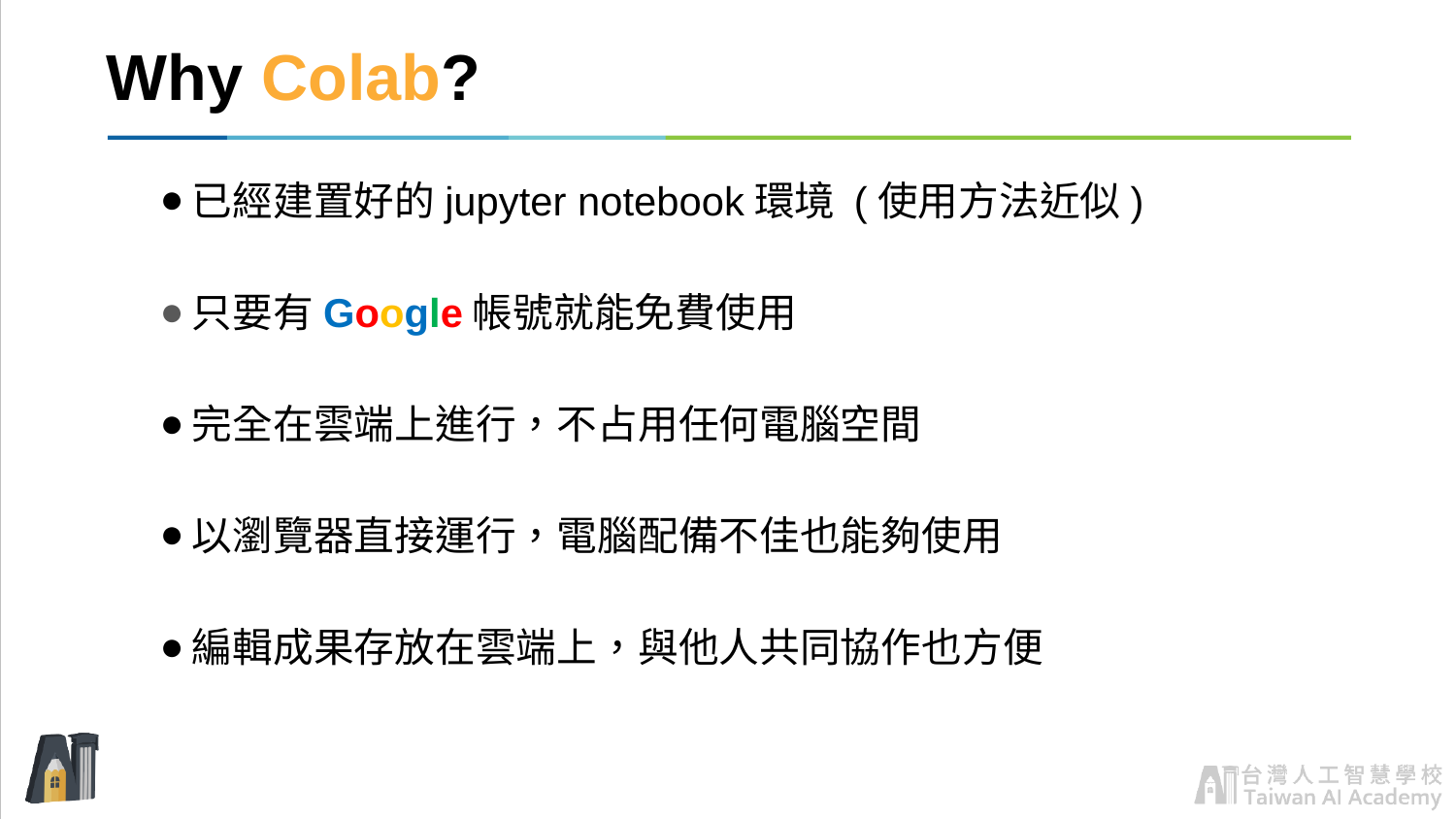

# Why Colab?
已經建置好的jupyter notebook環境 (使用方法近似)

只要有Google帳號就能免費使用

完全在雲端上進行，不占用任何電腦空間

以瀏覽器直接運行，電腦配備不佳也能夠使用

編輯成果存放在雲端上，與他人共同協作也方便